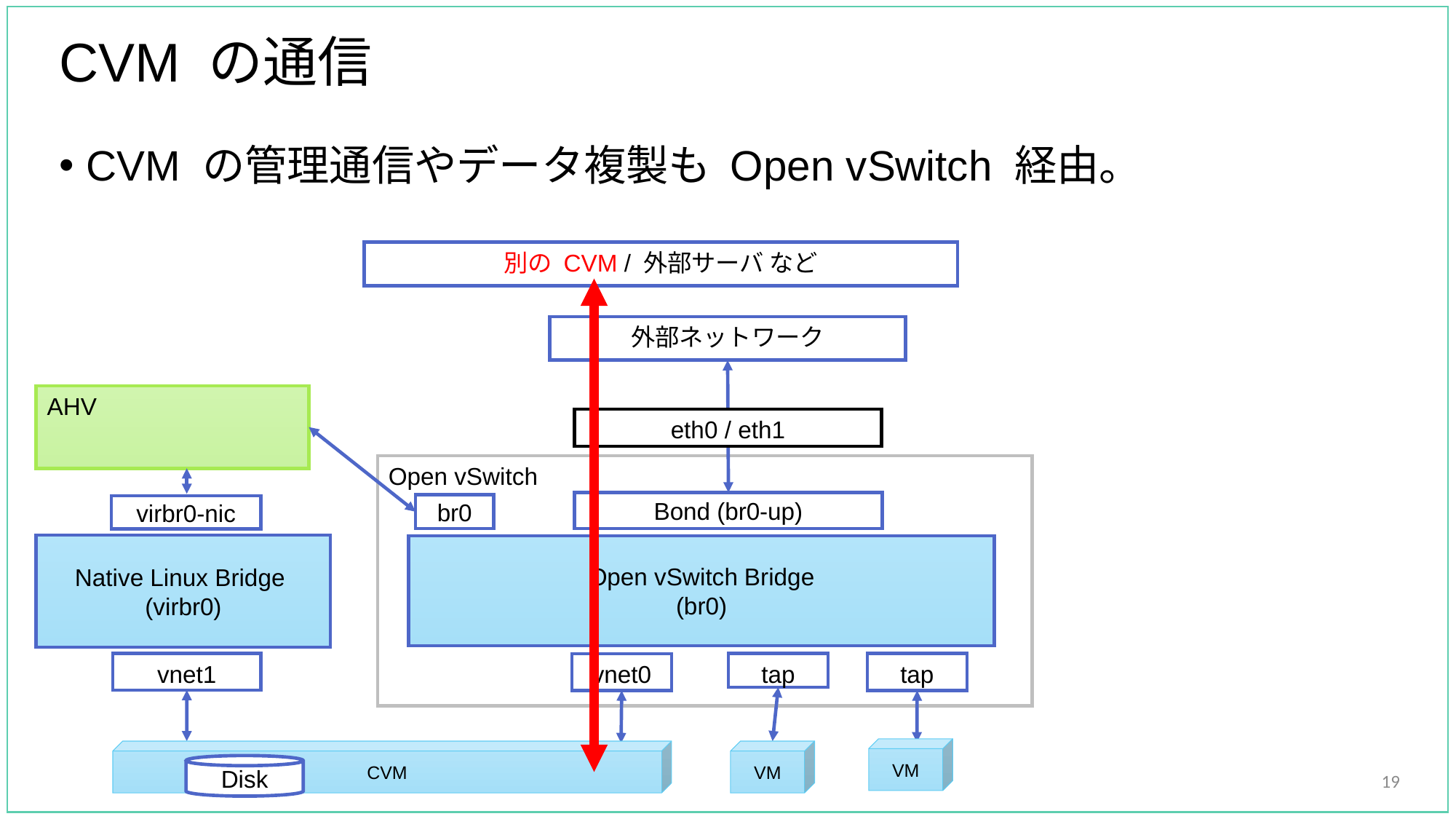

# CVM の通信
CVM の管理通信やデータ複製も Open vSwitch 経由。
別の CVM / 外部サーバ など
外部ネットワーク
AHV
eth0 / eth1
Open vSwitch
Bond (br0-up)
br0
virbr0-nic
Native Linux Bridge
(virbr0)
Open vSwitch Bridge
(br0)
vnet1
tap
tap
vnet0
VM
CVM
VM
Disk
19